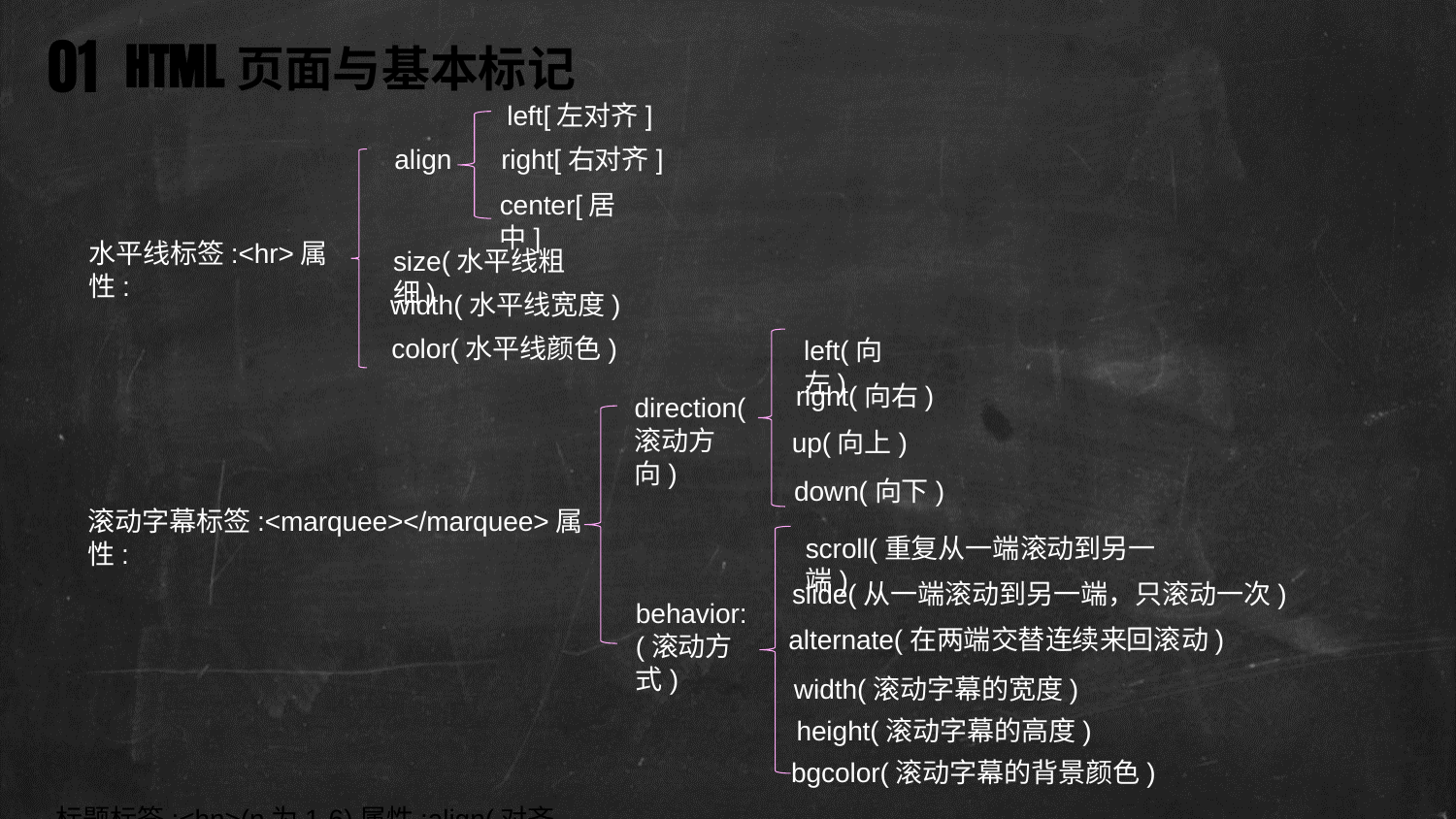

01
HTML页面与基本标记
left[左对齐]

right[右对齐]
center[居中]
align

水平线标签:<hr>属性:
size(水平线粗细)
width(水平线宽度)
color(水平线颜色)
left(向左)

right(向右)
up(向上)
down(向下)
direction(滚动方向)

滚动字幕标签:<marquee></marquee>属性:
scroll(重复从一端滚动到另一端)

slide(从一端滚动到另一端，只滚动一次)
alternate(在两端交替连续来回滚动)
width(滚动字幕的宽度)
height(滚动字幕的高度)
bgcolor(滚动字幕的背景颜色)
behavior:(滚动方式)
标题标签:<hn>(n为1-6)属性:align(对齐方式)